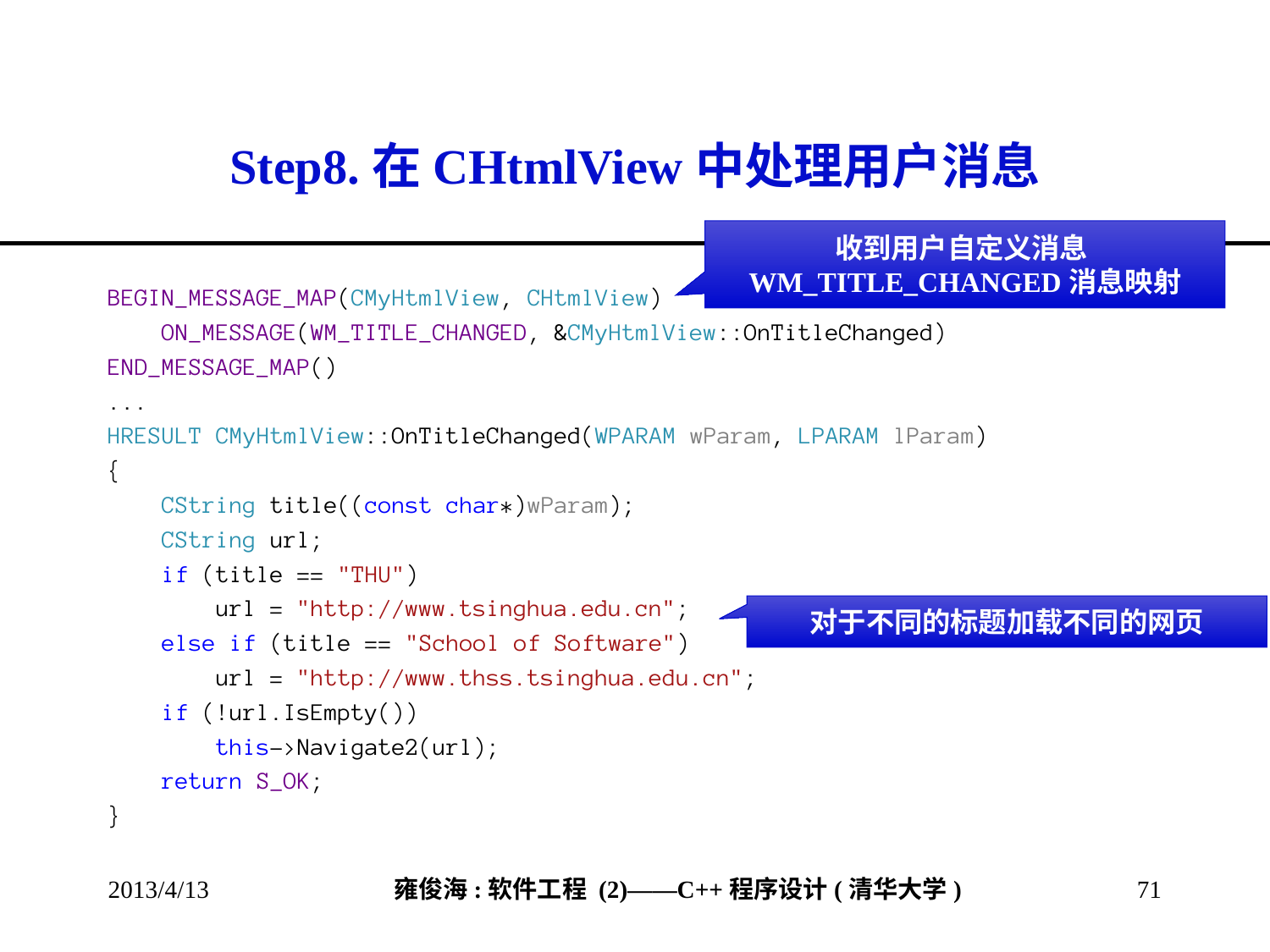

# Step8.在CHtmlView中处理用户消息
收到用户自定义消息WM_TITLE_CHANGED消息映射
BEGIN_MESSAGE_MAP(CMyHtmlView, CHtmlView)
    ON_MESSAGE(WM_TITLE_CHANGED, &CMyHtmlView::OnTitleChanged)
END_MESSAGE_MAP()
...
HRESULT CMyHtmlView::OnTitleChanged(WPARAM wParam, LPARAM lParam)
{
    CString title((const char*)wParam);
    CString url;
    if (title == "THU")
        url = "http://www.tsinghua.edu.cn";
    else if (title == "School of Software")
        url = "http://www.thss.tsinghua.edu.cn";
    if (!url.IsEmpty())
        this->Navigate2(url);
    return S_OK;
}
对于不同的标题加载不同的网页
2013/4/13
71